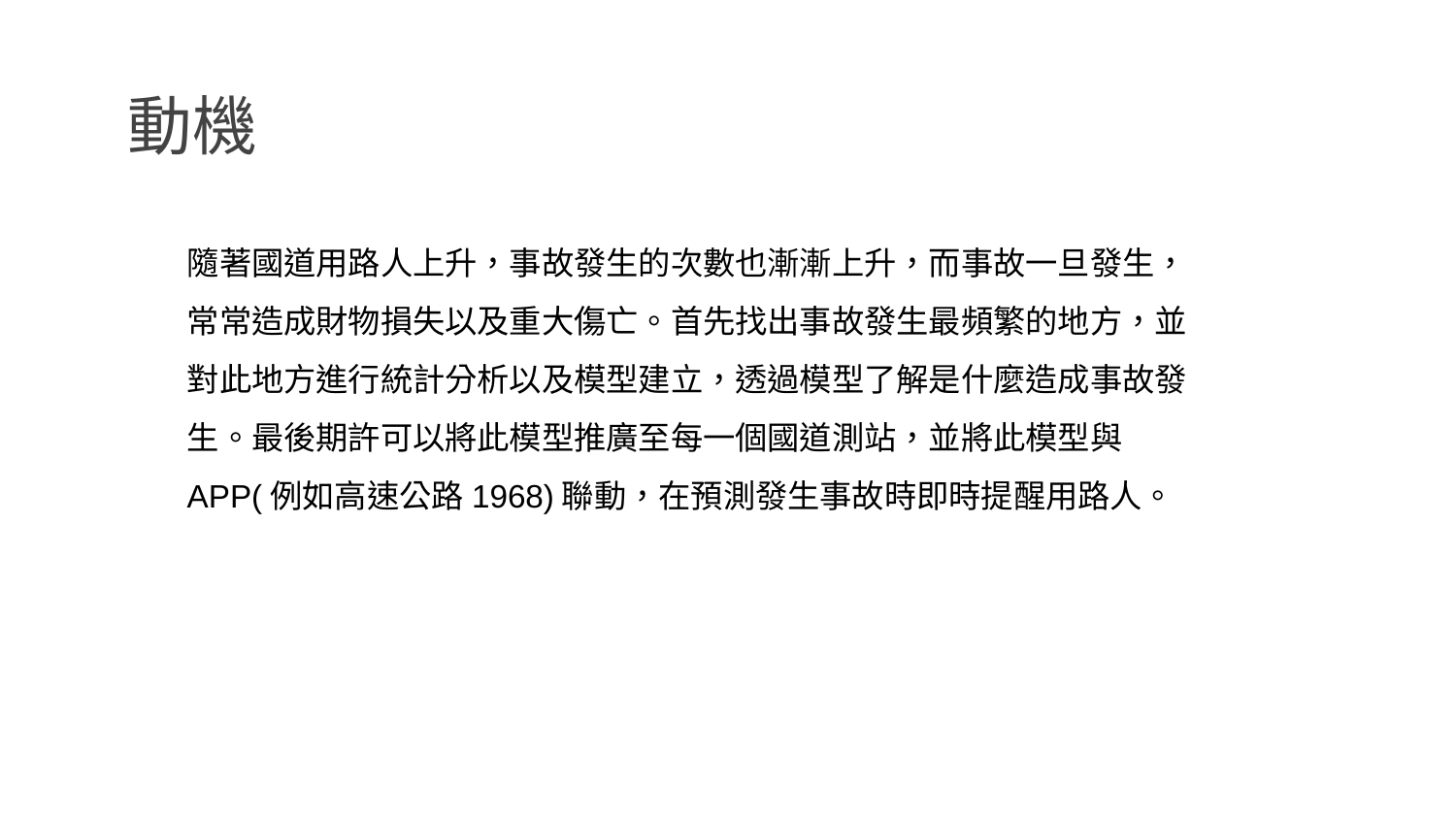

# 動機
隨著國道用路人上升，事故發生的次數也漸漸上升，而事故一旦發生，常常造成財物損失以及重大傷亡。首先找出事故發生最頻繁的地方，並對此地方進行統計分析以及模型建立，透過模型了解是什麼造成事故發生。最後期許可以將此模型推廣至每一個國道測站，並將此模型與APP(例如高速公路1968)聯動，在預測發生事故時即時提醒用路人。